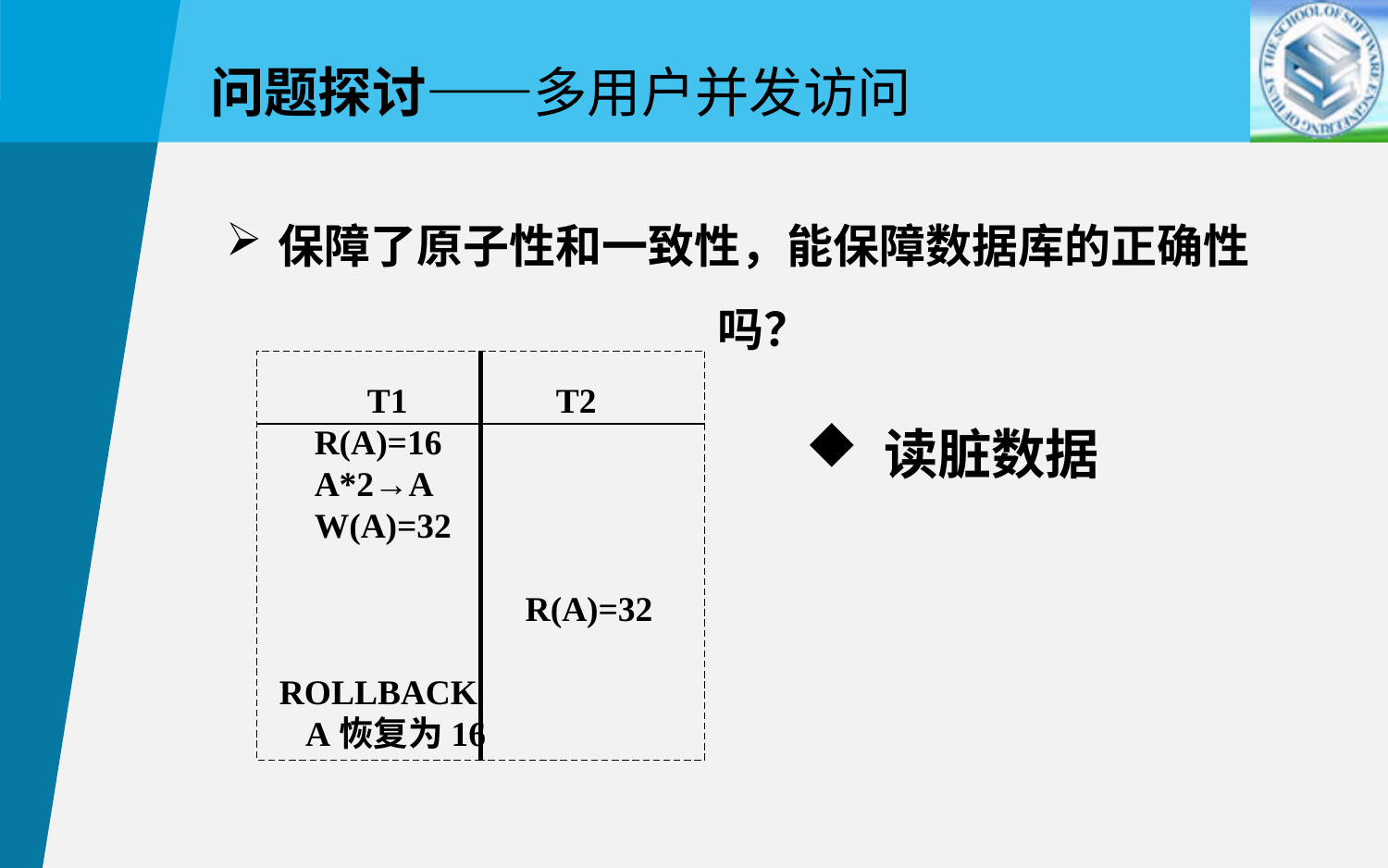

问题探讨——多用户并发访问
保障了原子性和一致性，能保障数据库的正确性吗？
           T1                 T2
     R(A)=16
     A*2→A
     W(A)=32

                             R(A)=32

 ROLLBACK
    A恢复为16
 读脏数据